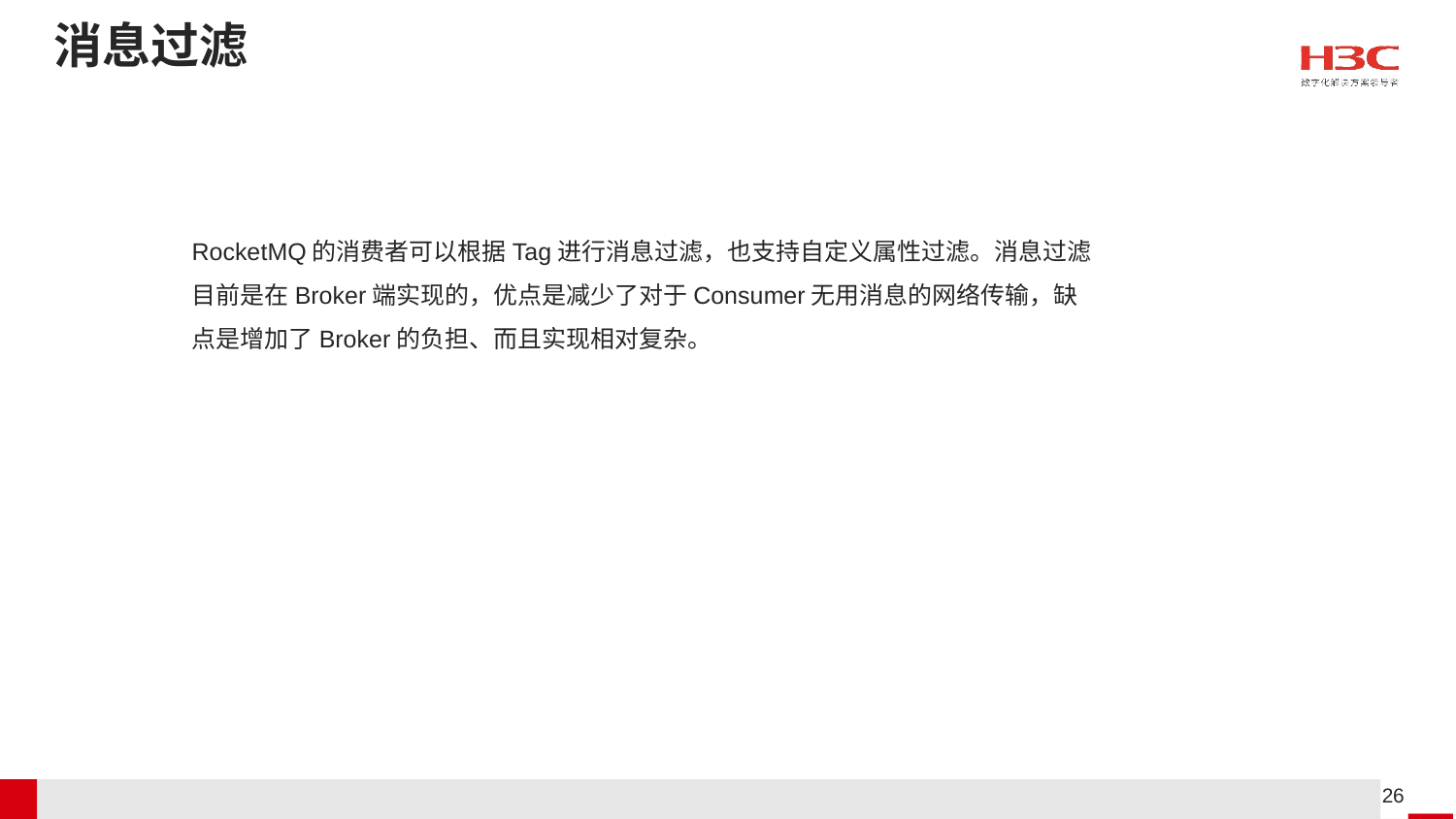

消息过滤
RocketMQ的消费者可以根据Tag进行消息过滤，也支持自定义属性过滤。消息过滤目前是在Broker端实现的，优点是减少了对于Consumer无用消息的网络传输，缺点是增加了Broker的负担、而且实现相对复杂。